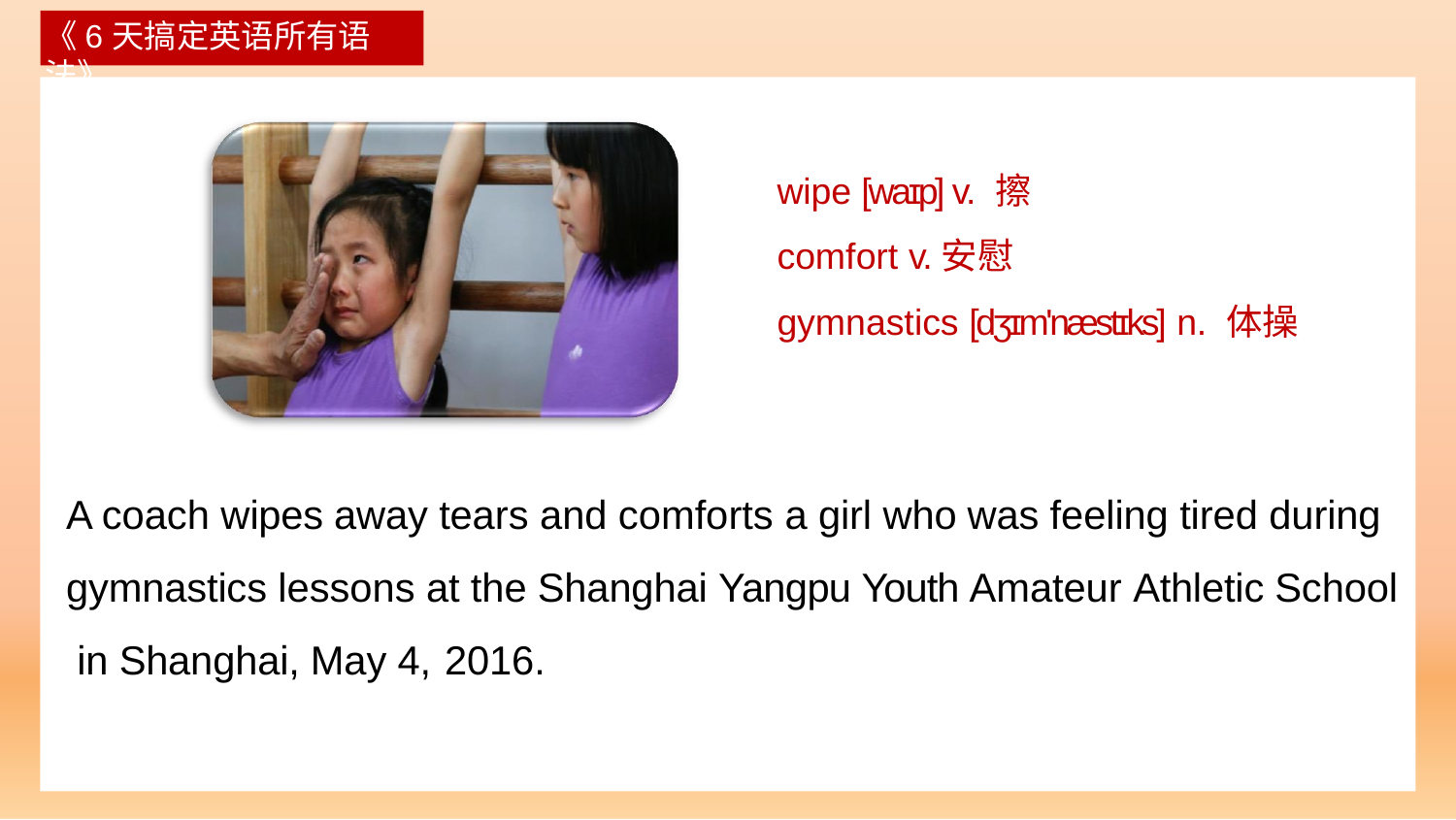

《6天搞定英语所有语法》

# wipe [waɪp] v. 擦
comfort v.安慰
gymnastics [dʒɪm'næstɪks] n. 体操
A coach wipes away tears and comforts a girl who was feeling tired during  gymnastics lessons at the Shanghai Yangpu Youth Amateur Athletic School  in Shanghai, May 4, 2016.